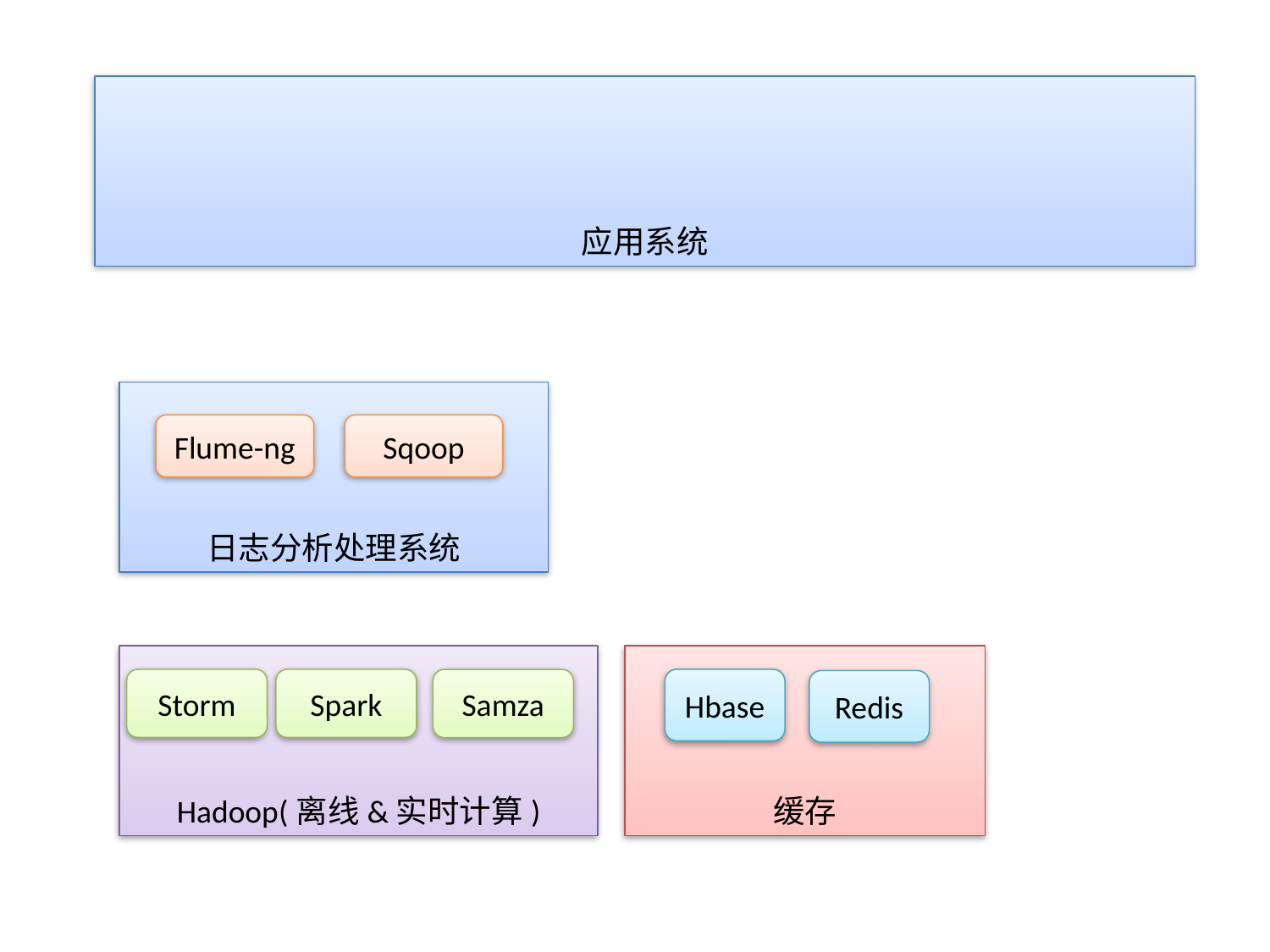

应用系统
日志分析处理系统
Sqoop
Flume-ng
Hadoop(离线&实时计算)
缓存
Storm
Spark
Hbase
Samza
Redis